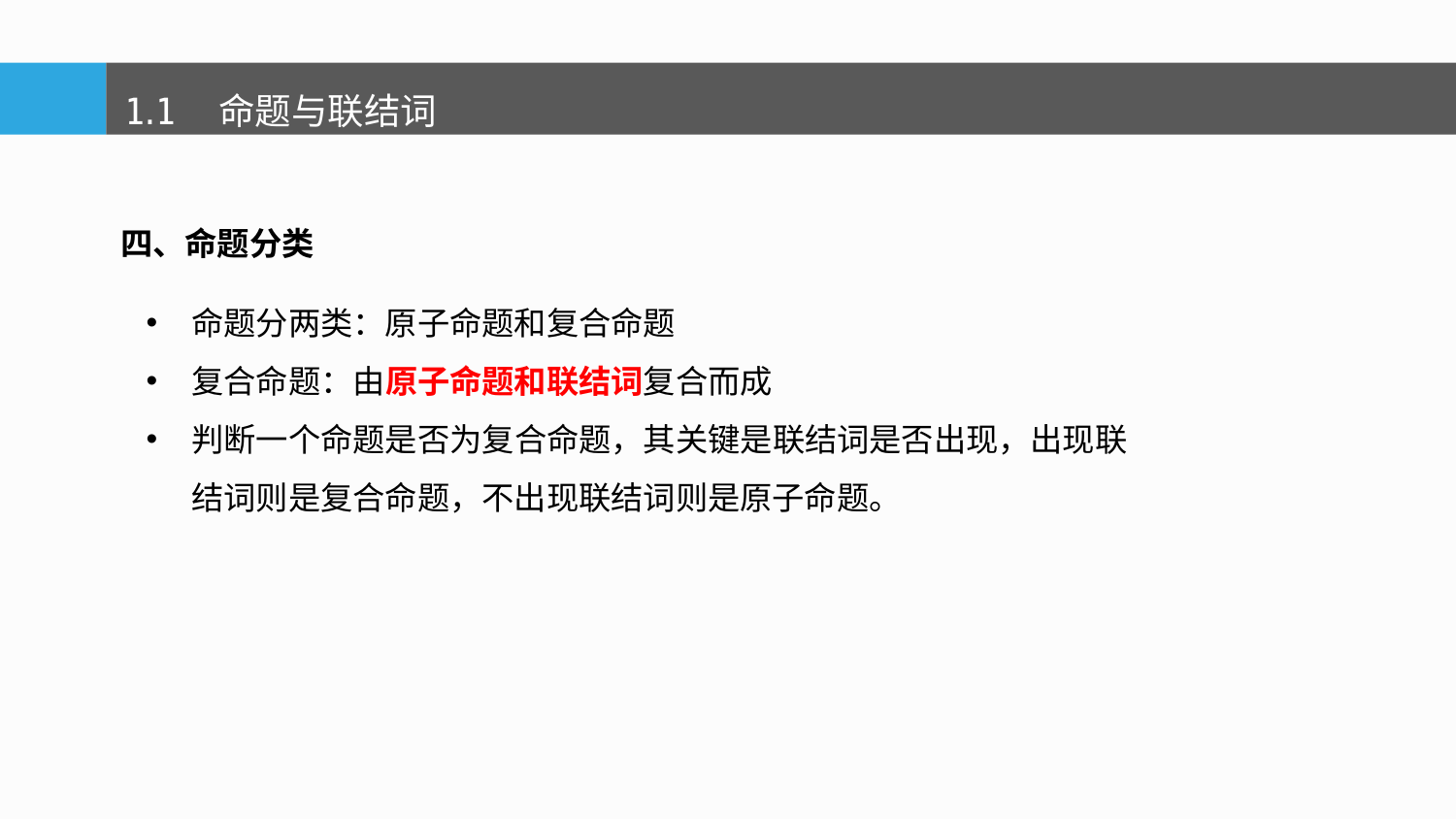

1.1   命题与联结词

四、命题分类
命题分两类：原子命题和复合命题
复合命题：由原子命题和联结词复合而成
判断一个命题是否为复合命题，其关键是联结词是否出现，出现联结词则是复合命题，不出现联结词则是原子命题。